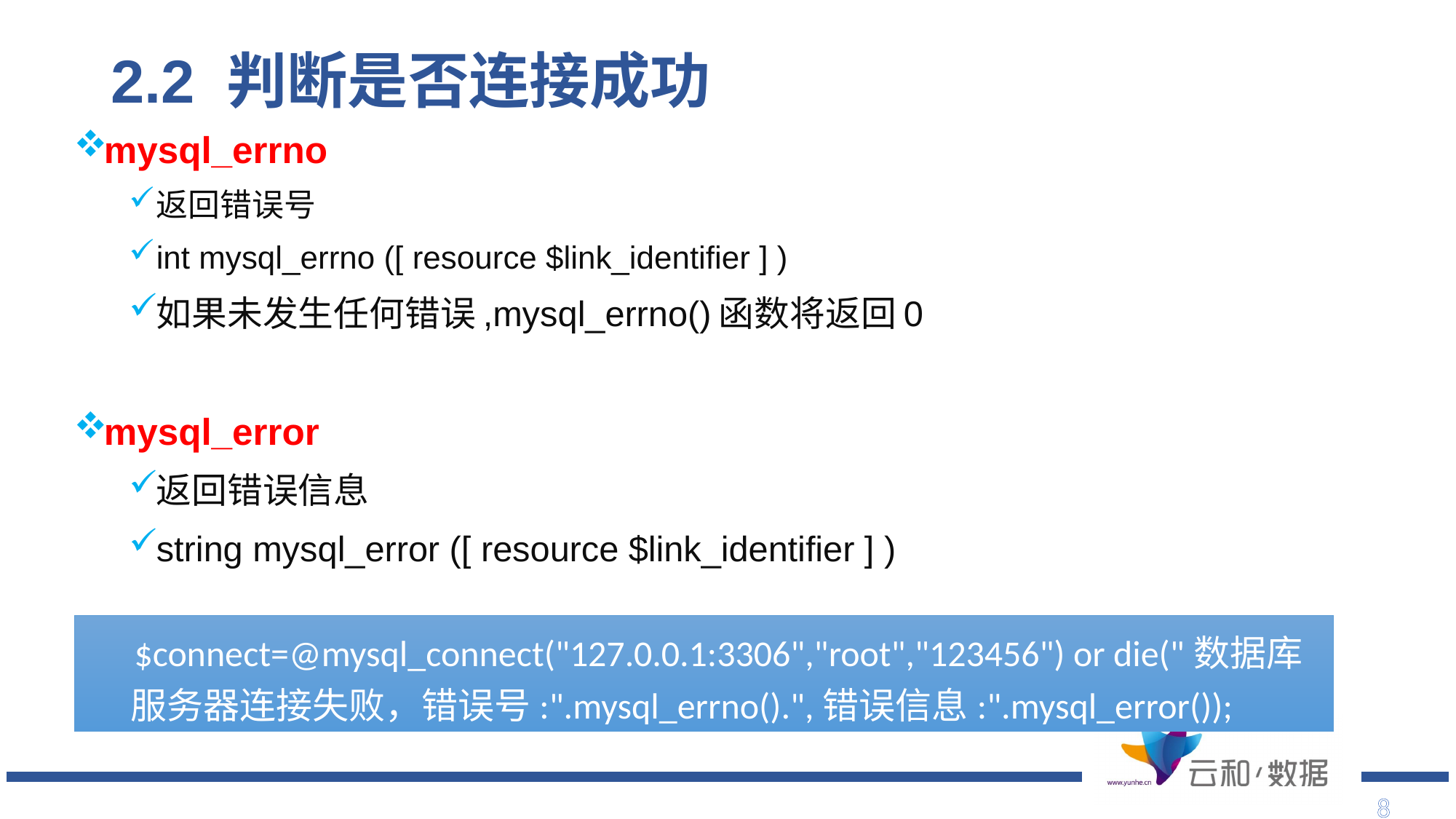

# 2.2 判断是否连接成功
mysql_errno
返回错误号
int mysql_errno ([ resource $link_identifier ] )
如果未发生任何错误,mysql_errno()函数将返回0

mysql_error
返回错误信息
string mysql_error ([ resource $link_identifier ] )

      $connect=@mysql_connect("127.0.0.1:3306","root","123456") or die("数据库服务器连接失败，错误号:".mysql_errno().",错误信息:".mysql_error());
8